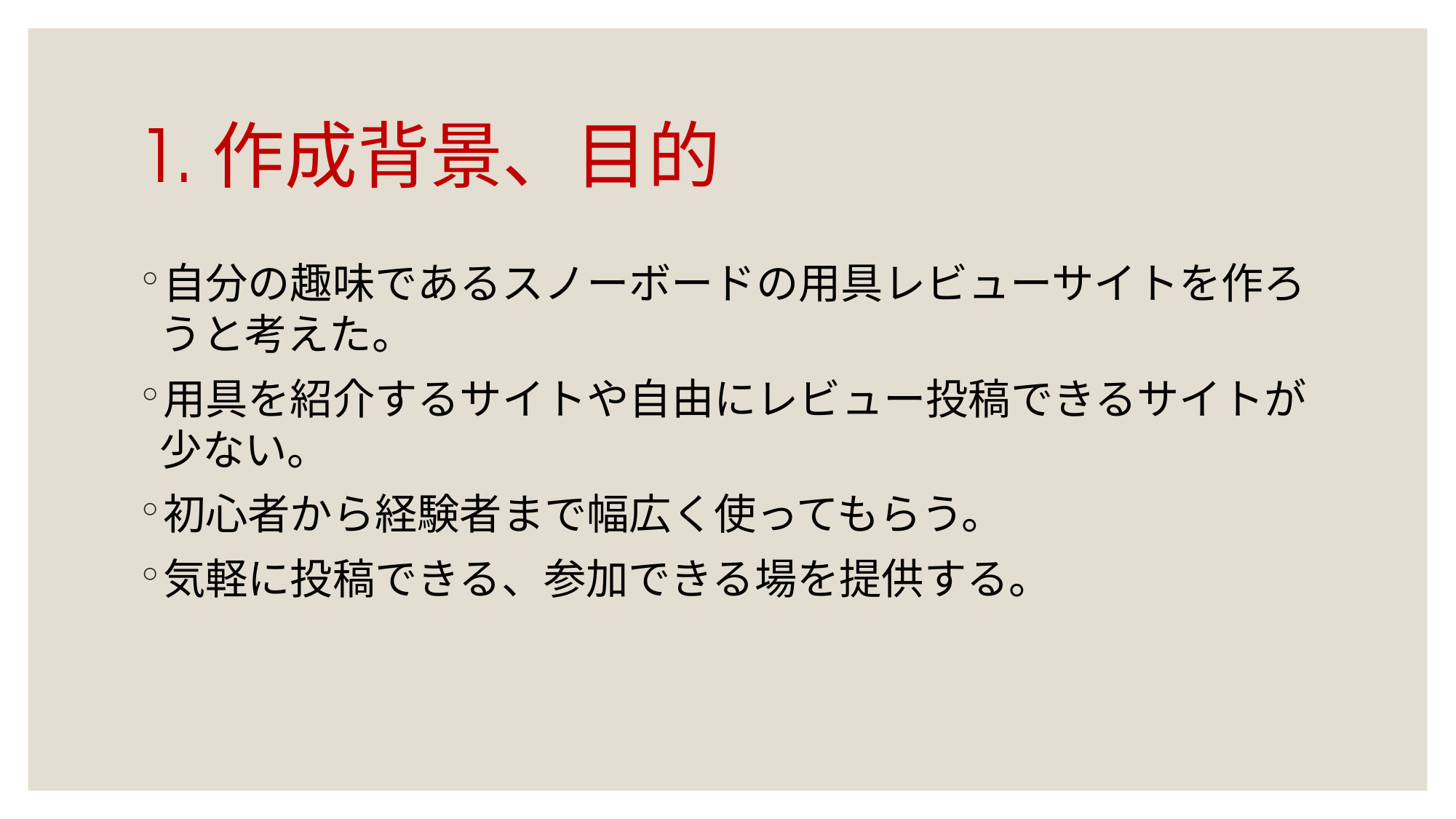

# 1.作成背景、目的
自分の趣味であるスノーボードの用具レビューサイトを作ろうと考えた。
用具を紹介するサイトや自由にレビュー投稿できるサイトが少ない。
初心者から経験者まで幅広く使ってもらう。
気軽に投稿できる、参加できる場を提供する。